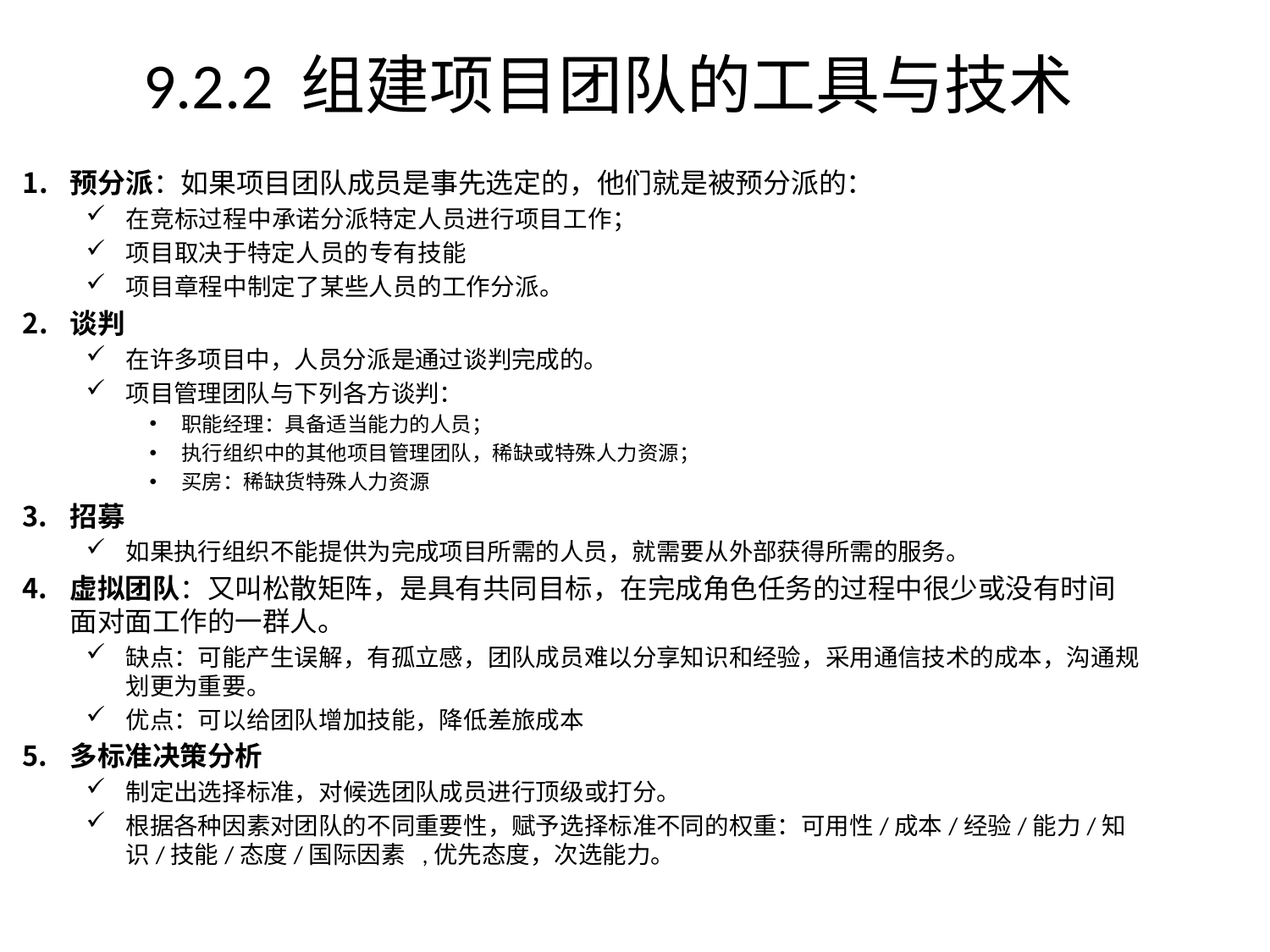

# 9.2.2 组建项目团队的工具与技术
预分派：如果项目团队成员是事先选定的，他们就是被预分派的：
在竞标过程中承诺分派特定人员进行项目工作；
项目取决于特定人员的专有技能
项目章程中制定了某些人员的工作分派。
谈判
在许多项目中，人员分派是通过谈判完成的。
项目管理团队与下列各方谈判：
职能经理：具备适当能力的人员；
执行组织中的其他项目管理团队，稀缺或特殊人力资源；
买房：稀缺货特殊人力资源
招募
如果执行组织不能提供为完成项目所需的人员，就需要从外部获得所需的服务。
虚拟团队：又叫松散矩阵，是具有共同目标，在完成角色任务的过程中很少或没有时间面对面工作的一群人。
缺点：可能产生误解，有孤立感，团队成员难以分享知识和经验，采用通信技术的成本，沟通规划更为重要。
优点：可以给团队增加技能，降低差旅成本
多标准决策分析
制定出选择标准，对候选团队成员进行顶级或打分。
根据各种因素对团队的不同重要性，赋予选择标准不同的权重：可用性/成本/经验/能力/知识/技能/态度/国际因素  ,优先态度，次选能力。